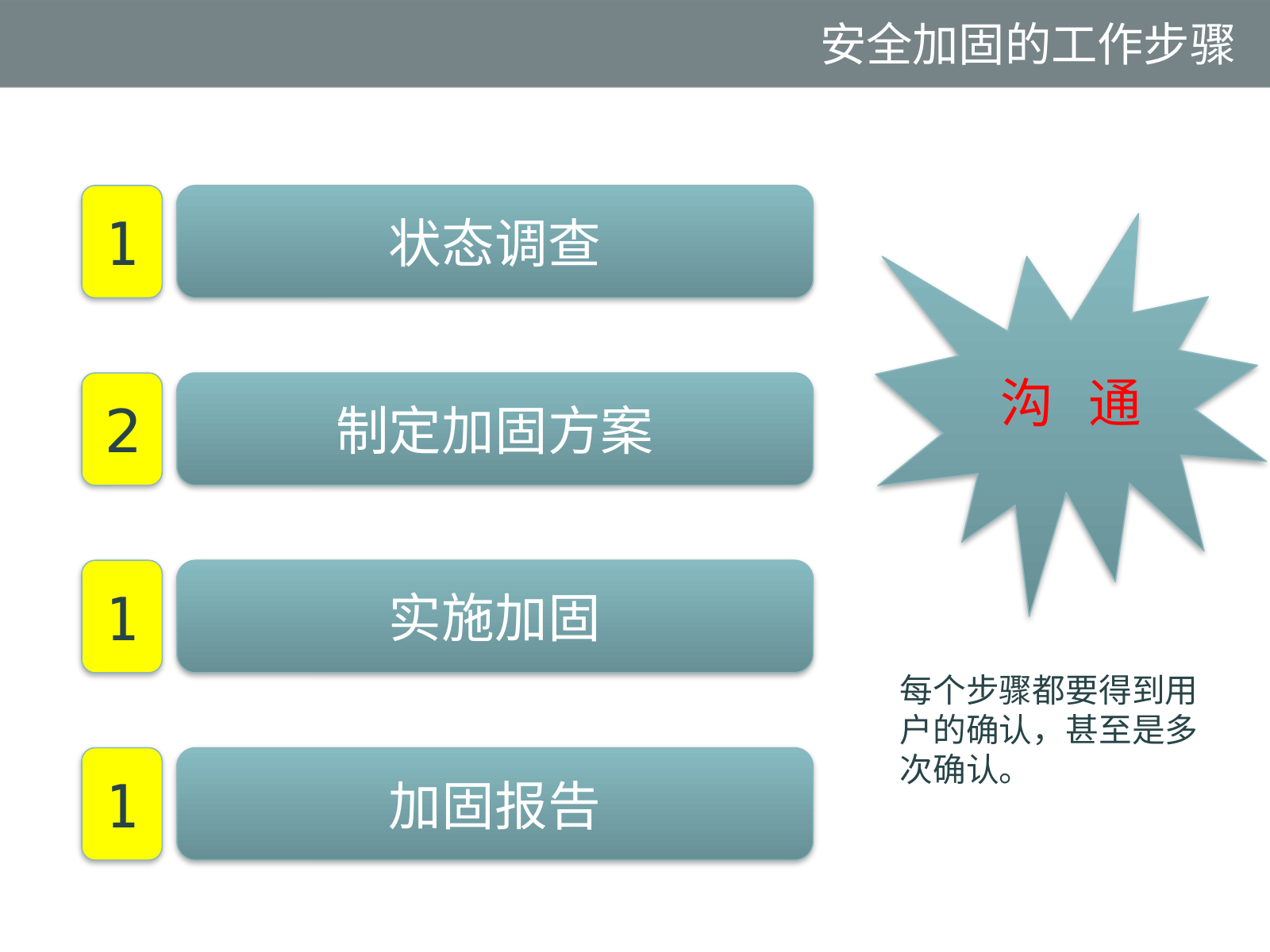

# 安全加固的工作步骤
1
状态调查

沟   通
2
制定加固方案
1
实施加固
每个步骤都要得到用户的确认，甚至是多次确认。
1
加固报告